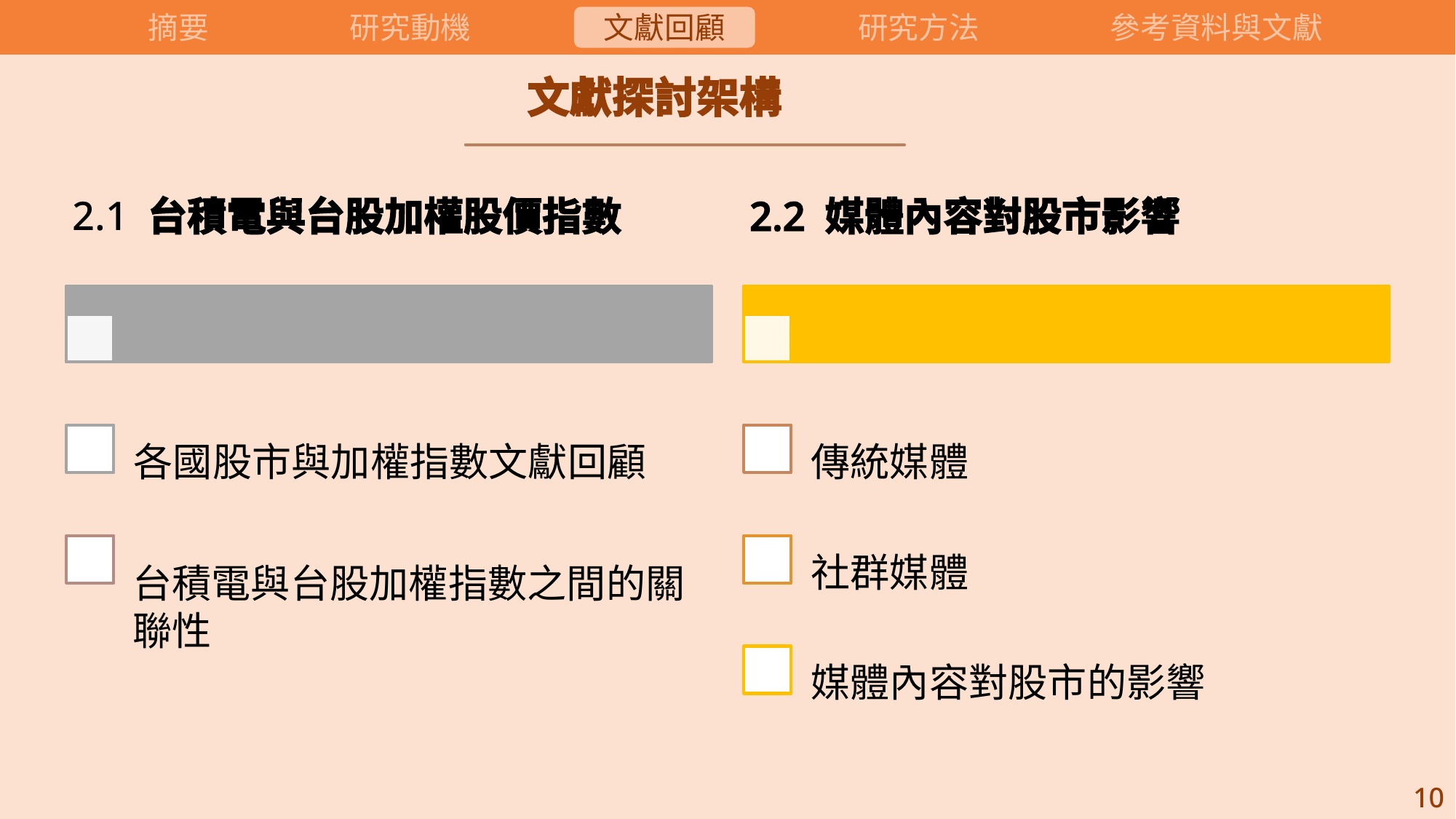

摘要
研究動機
文獻回顧
研究方法
參考資料與文獻

文獻探討架構
2.1 台積電與台股加權股價指數
各國股市與加權指數文獻回顧
台積電與台股加權指數之間的關聯性
2.2 媒體內容對股市影響
傳統媒體
社群媒體
媒體內容對股市的影響
10